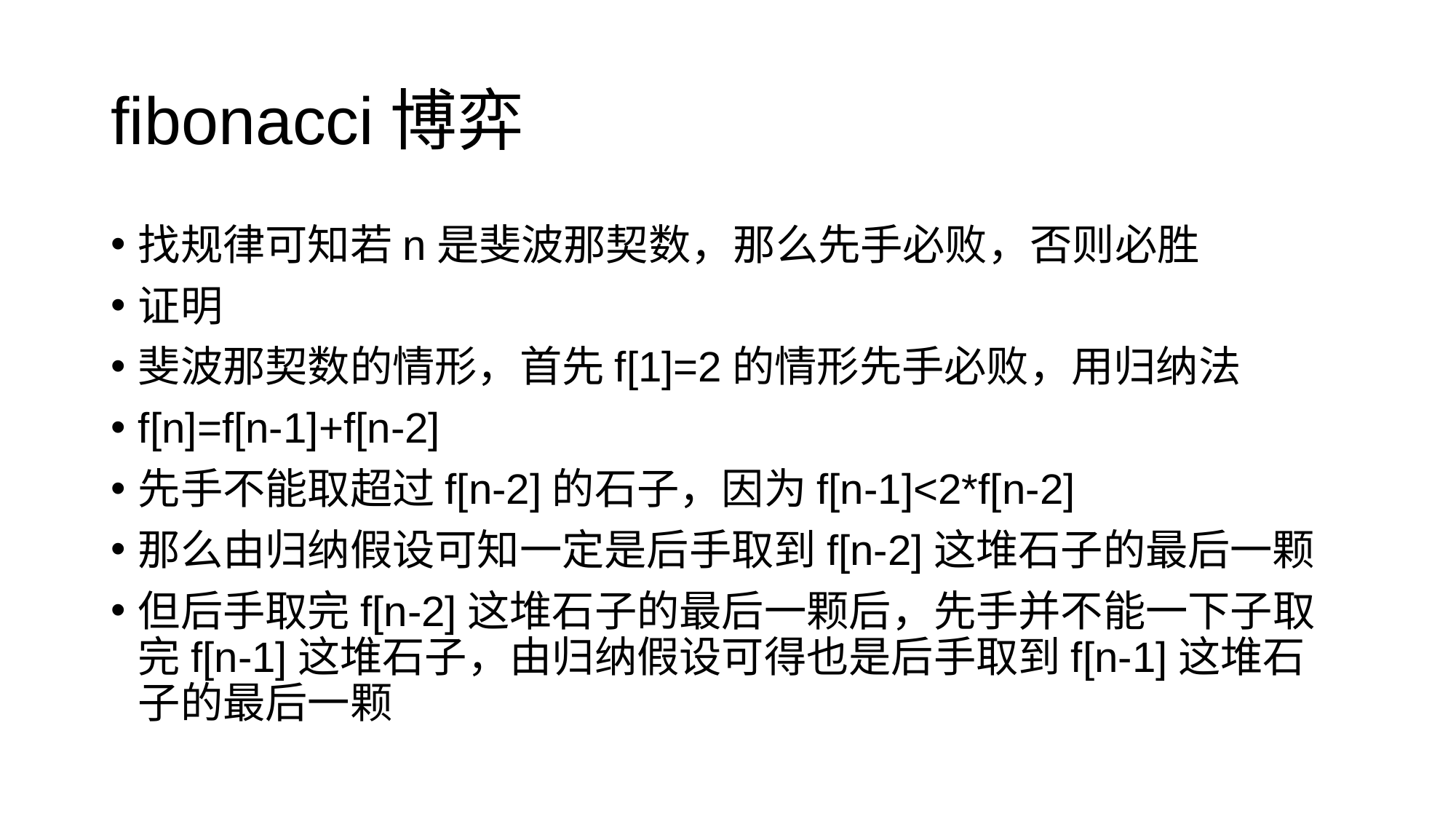

# fibonacci博弈
找规律可知若n是斐波那契数，那么先手必败，否则必胜
证明
斐波那契数的情形，首先f[1]=2的情形先手必败，用归纳法
f[n]=f[n-1]+f[n-2]
先手不能取超过f[n-2]的石子，因为f[n-1]<2*f[n-2]
那么由归纳假设可知一定是后手取到f[n-2]这堆石子的最后一颗
但后手取完f[n-2]这堆石子的最后一颗后，先手并不能一下子取完f[n-1]这堆石子，由归纳假设可得也是后手取到f[n-1]这堆石子的最后一颗